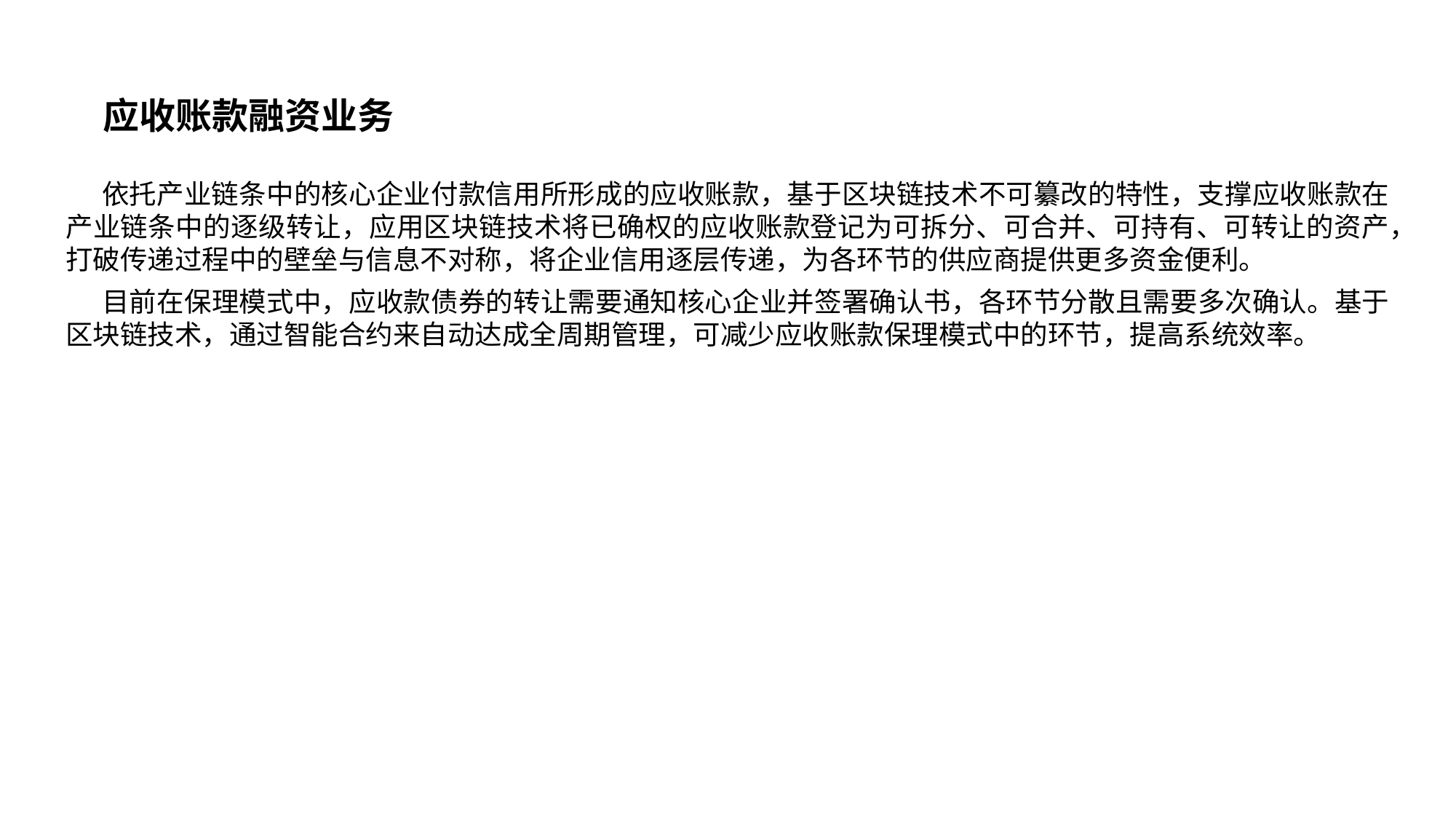

应收账款融资业务
依托产业链条中的核心企业付款信用所形成的应收账款，基于区块链技术不可纂改的特性，支撑应收账款在产业链条中的逐级转让，应用区块链技术将已确权的应收账款登记为可拆分、可合并、可持有、可转让的资产，打破传递过程中的壁垒与信息不对称，将企业信用逐层传递，为各环节的供应商提供更多资金便利。
目前在保理模式中，应收款债券的转让需要通知核心企业并签署确认书，各环节分散且需要多次确认。基于区块链技术，通过智能合约来自动达成全周期管理，可减少应收账款保理模式中的环节，提高系统效率。